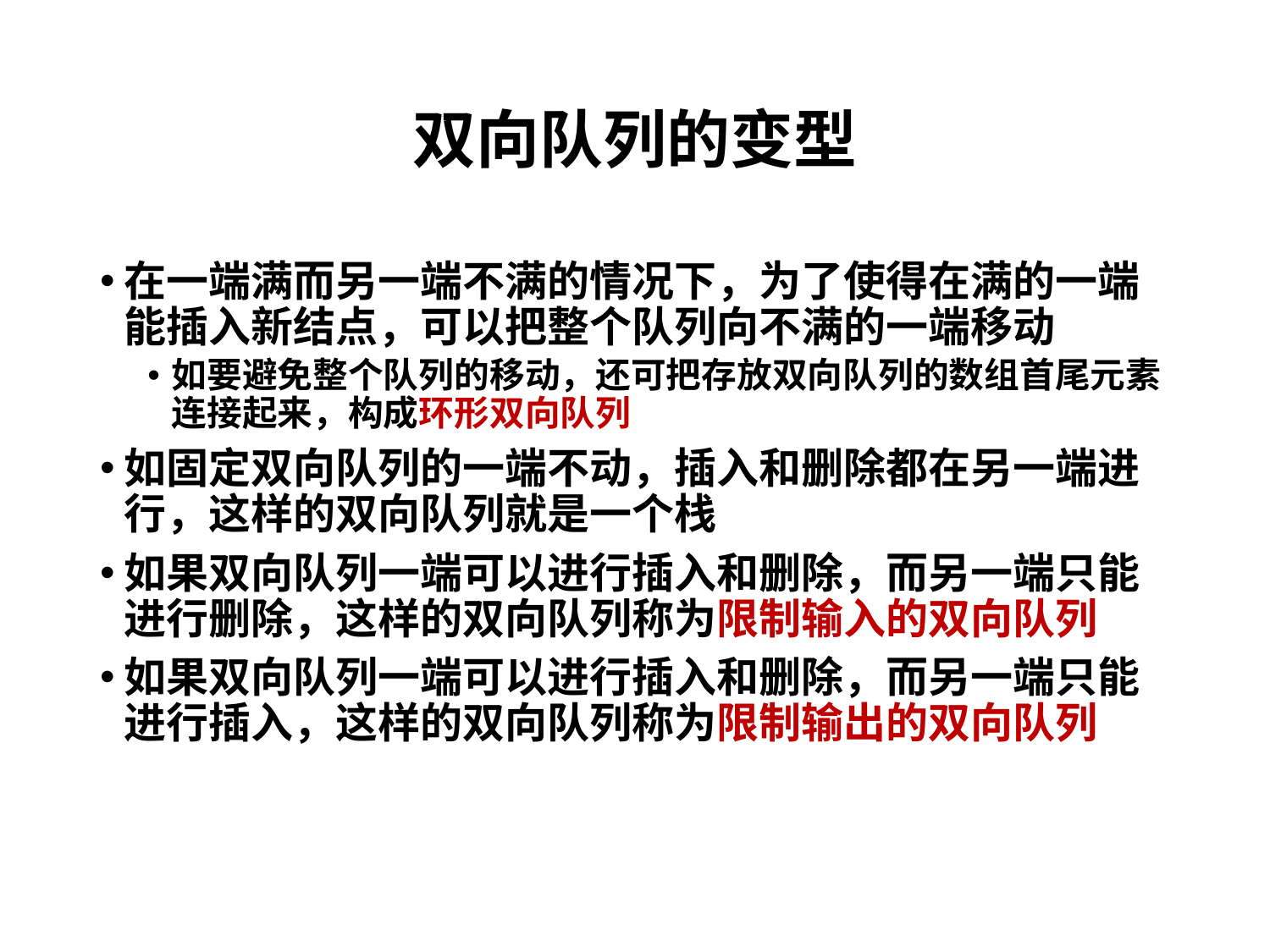

# 双向队列的变型
在一端满而另一端不满的情况下，为了使得在满的一端能插入新结点，可以把整个队列向不满的一端移动
如要避免整个队列的移动，还可把存放双向队列的数组首尾元素连接起来，构成环形双向队列
如固定双向队列的一端不动，插入和删除都在另一端进行，这样的双向队列就是一个栈
如果双向队列一端可以进行插入和删除，而另一端只能进行删除，这样的双向队列称为限制输入的双向队列
如果双向队列一端可以进行插入和删除，而另一端只能进行插入，这样的双向队列称为限制输出的双向队列